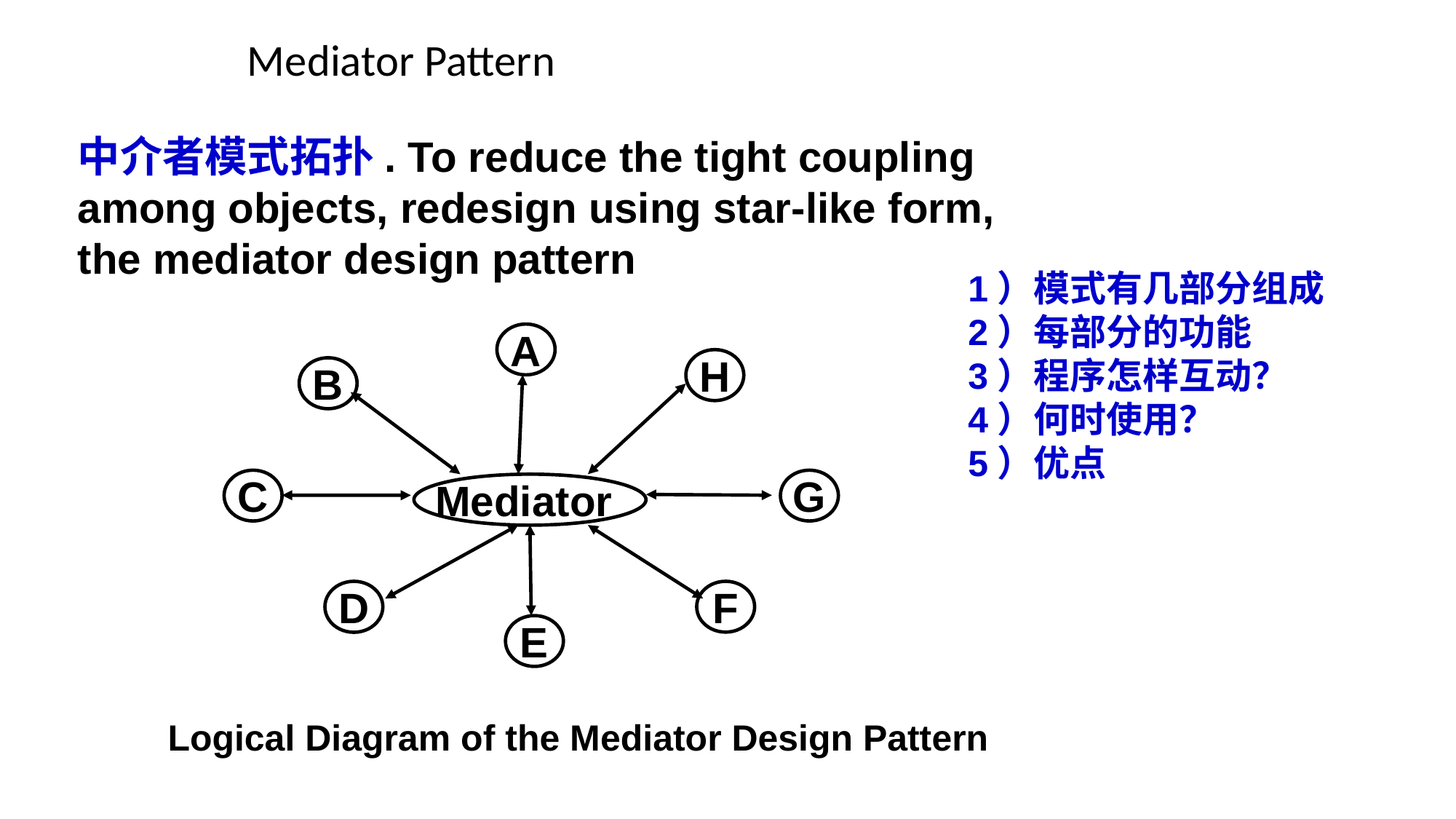

# Mediator Pattern
中介者模式拓扑. To reduce the tight coupling among objects, redesign using star-like form, the mediator design pattern
1）模式有几部分组成
2）每部分的功能
3）程序怎样互动？
4）何时使用？
5）优点
A
H
B

C
G
Mediator

D
F
E
Logical Diagram of the Mediator Design Pattern